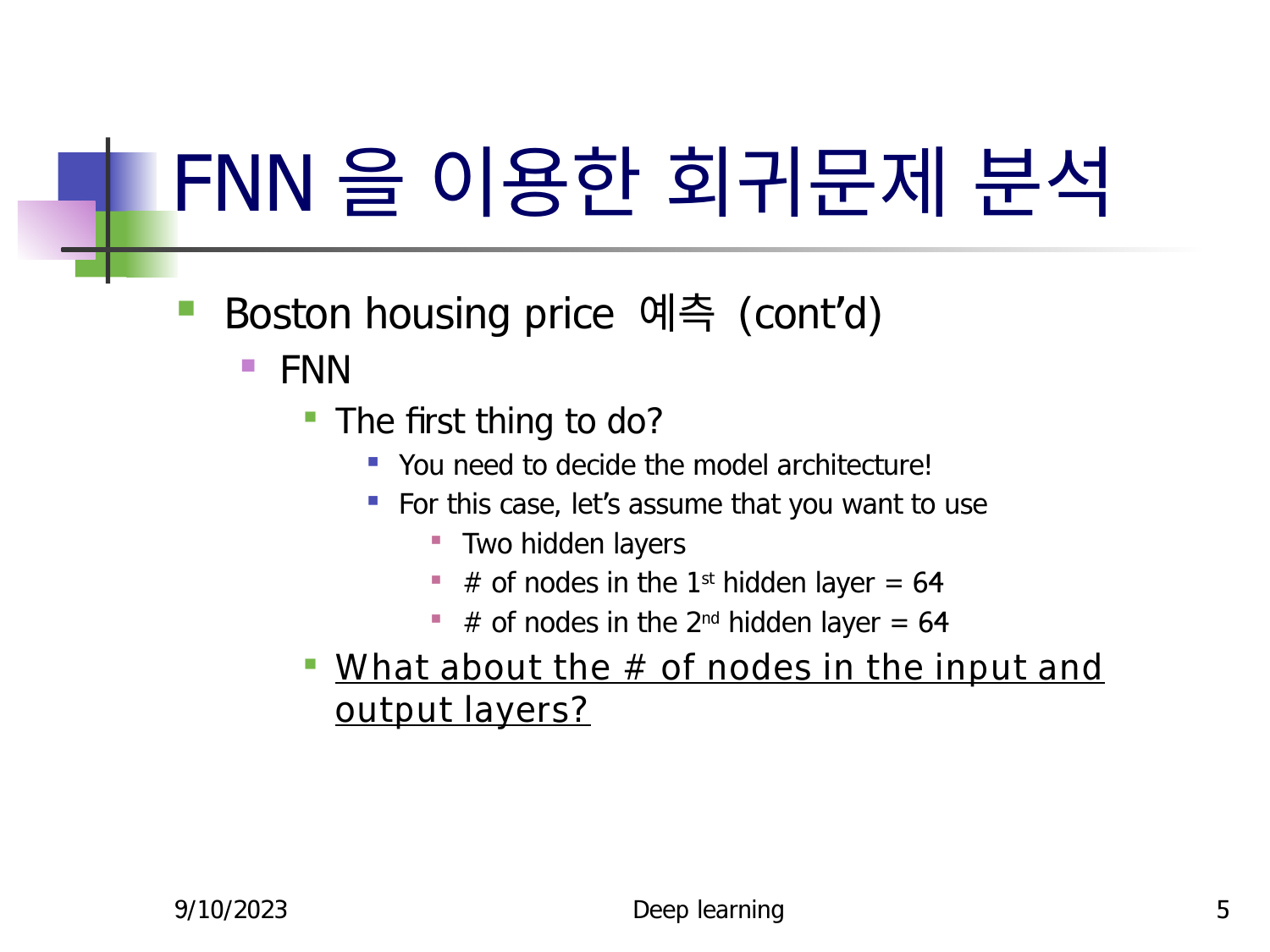

# FNN을 이용한 회귀문제 분석
Boston housing price 예측 (cont’d)
FNN
The first thing to do?
You need to decide the model architecture!
For this case, let’s assume that you want to use
Two hidden layers
# of nodes in the 1st hidden layer = 64
# of nodes in the 2nd hidden layer = 64
What about the # of nodes in the input and output layers?

9/10/2023
Deep learning
5